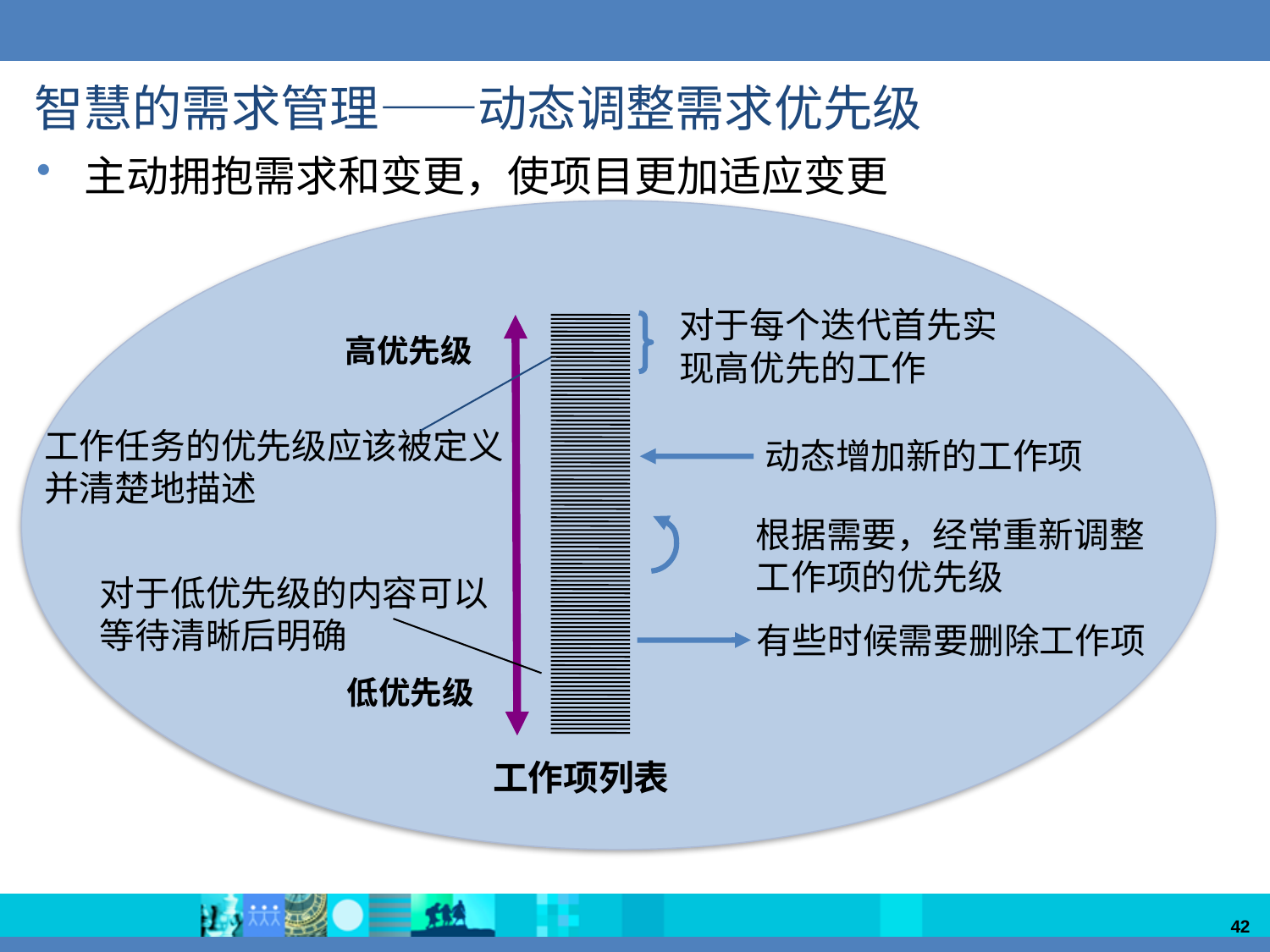

# 智慧的需求管理——动态调整需求优先级
主动拥抱需求和变更，使项目更加适应变更

对于每个迭代首先实现高优先的工作

高优先级
低优先级

工作项列表

工作任务的优先级应该被定义
并清楚地描述
动态增加新的工作项

根据需要，经常重新调整
工作项的优先级

对于低优先级的内容可以
等待清晰后明确

有些时候需要删除工作项

42